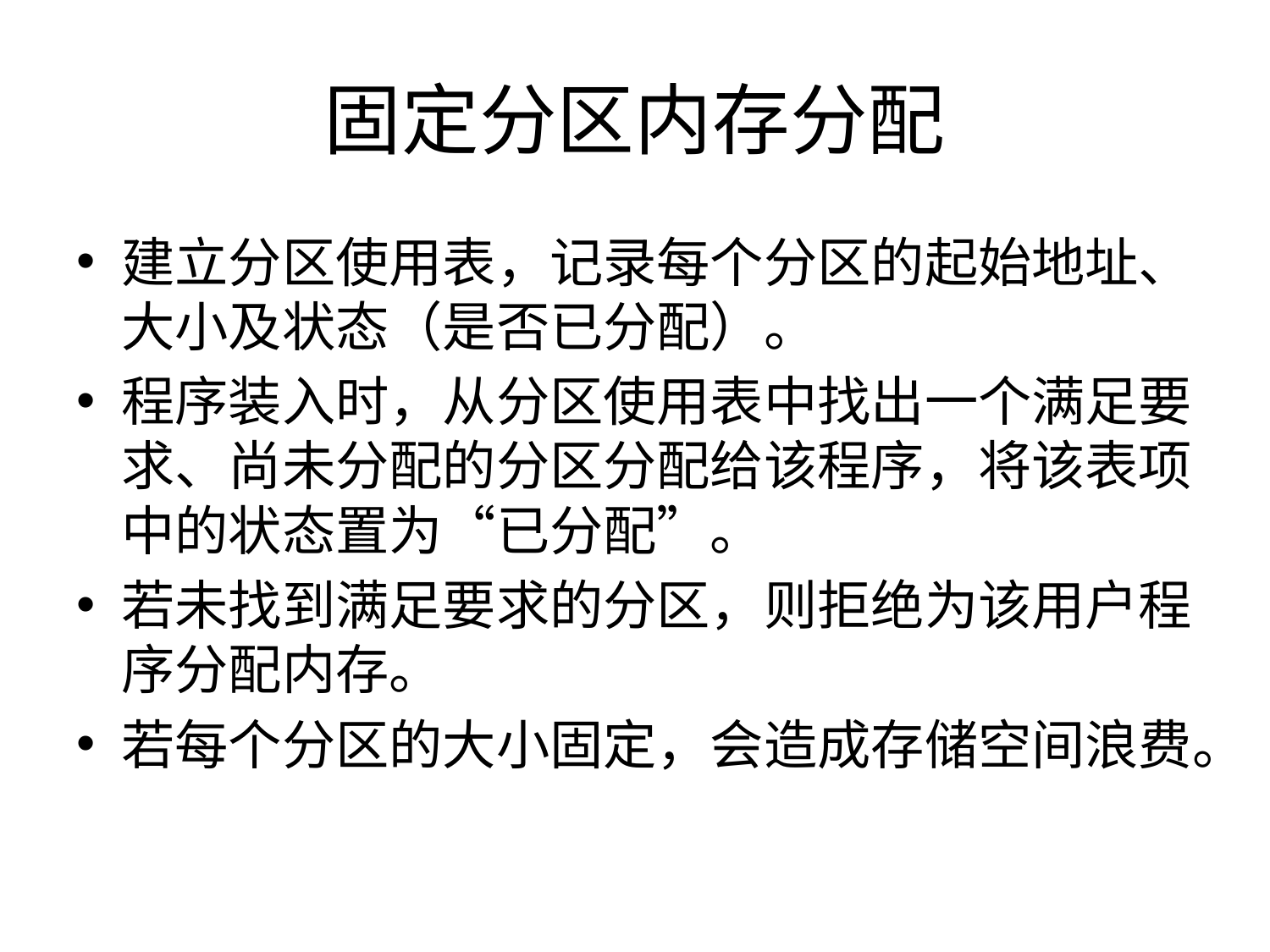

# 固定分区内存分配
建立分区使用表，记录每个分区的起始地址、大小及状态（是否已分配）。
程序装入时，从分区使用表中找出一个满足要求、尚未分配的分区分配给该程序，将该表项中的状态置为“已分配”。
若未找到满足要求的分区，则拒绝为该用户程序分配内存。
若每个分区的大小固定，会造成存储空间浪费。